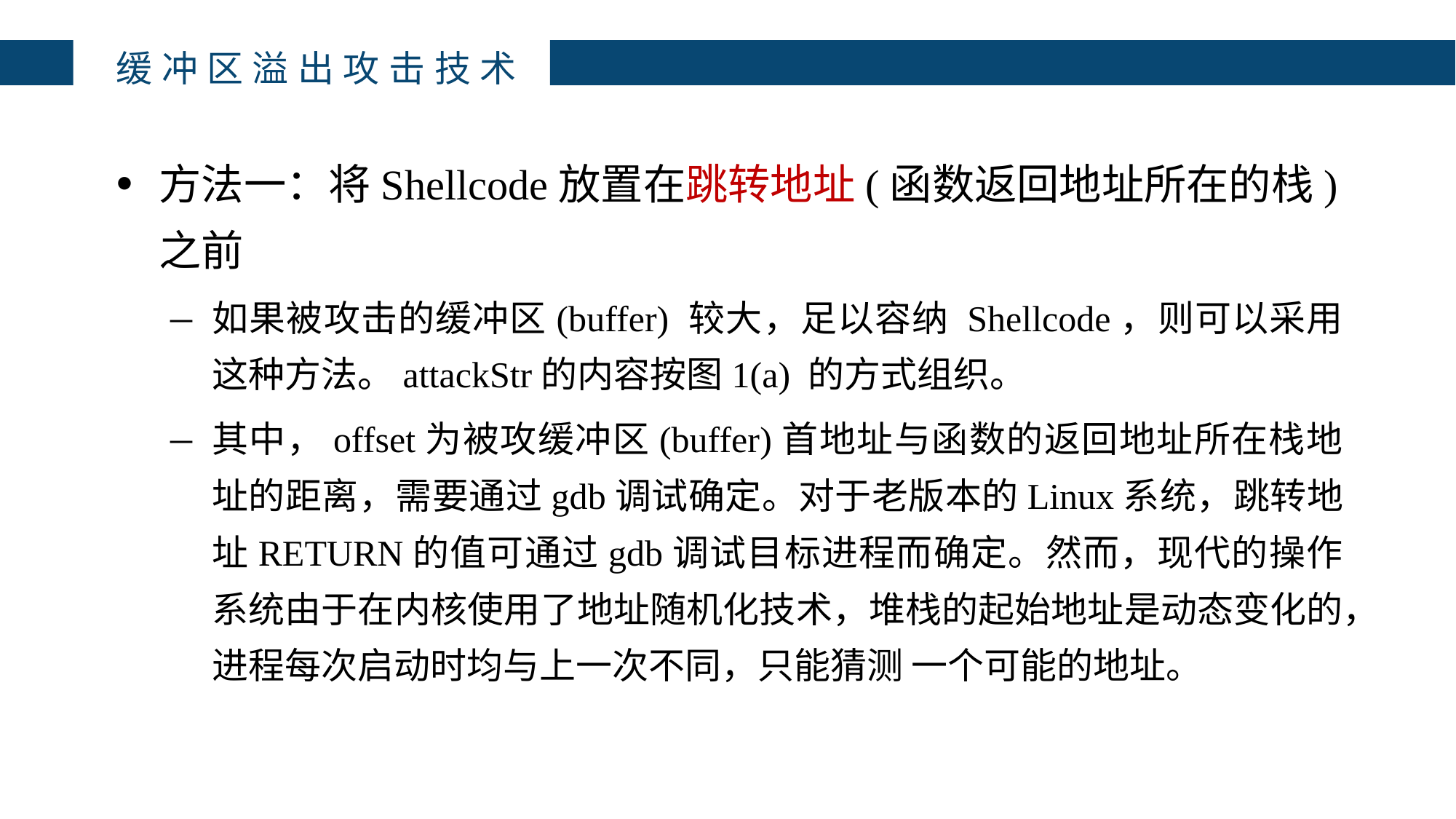

缓冲区溢出攻击技术

方法一：将Shellcode放置在跳转地址(函数返回地址所在的栈)之前
如果被攻击的缓冲区(buffer) 较大，足以容纳 Shellcode，则可以采用这种方法。attackStr的内容按图1(a) 的方式组织。
其中，offset为被攻缓冲区(buffer)首地址与函数的返回地址所在栈地址的距离，需要通过gdb调试确定。对于老版本的Linux系统，跳转地址RETURN的值可通过gdb调试目标进程而确定。然而，现代的操作系统由于在内核使用了地址随机化技术，堆栈的起始地址是动态变化的，进程每次启动时均与上一次不同，只能猜测 一个可能的地址。